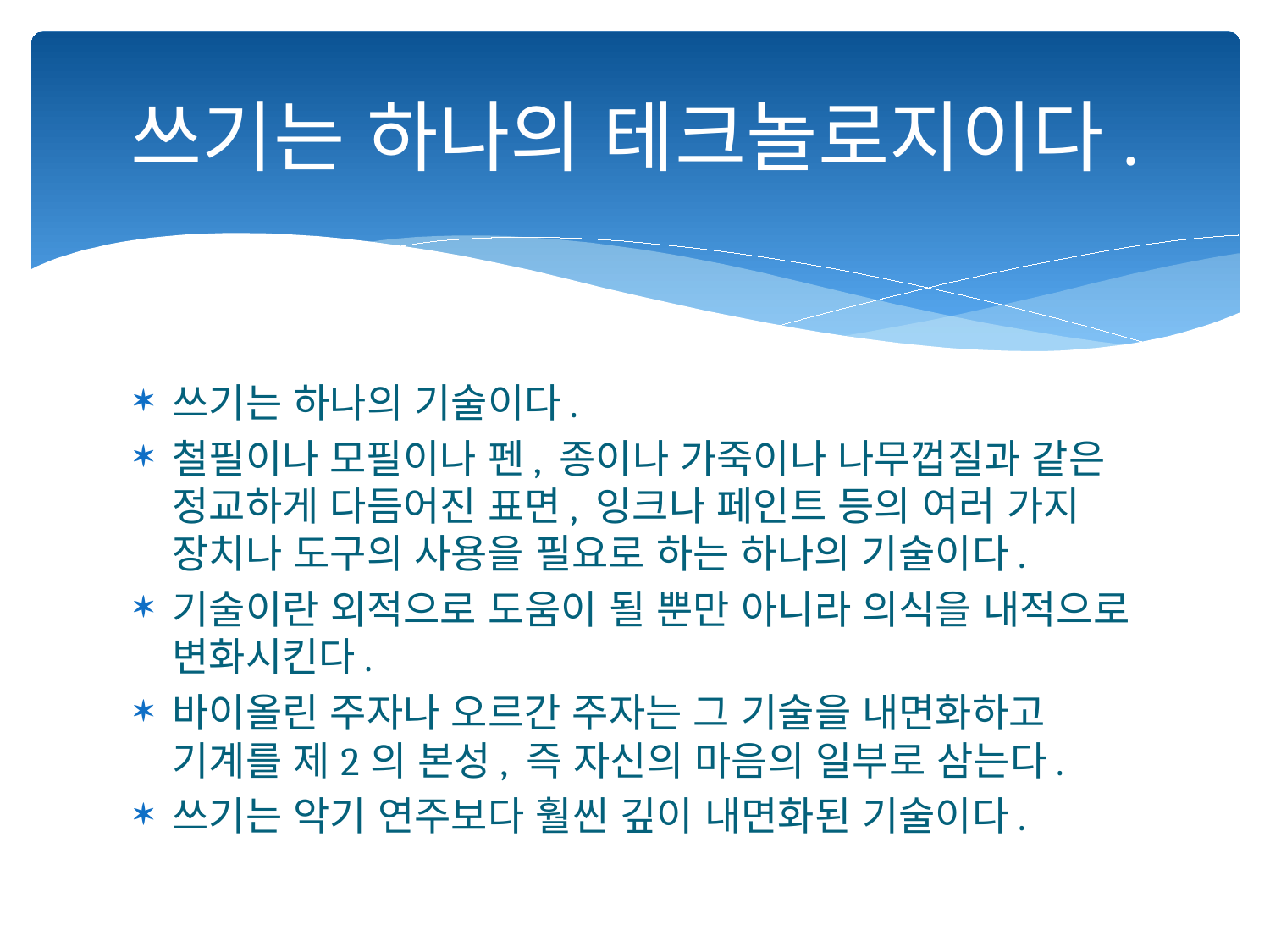

# 쓰기는 하나의 테크놀로지이다.
쓰기는 하나의 기술이다.
철필이나 모필이나 펜, 종이나 가죽이나 나무껍질과 같은 정교하게 다듬어진 표면, 잉크나 페인트 등의 여러 가지 장치나 도구의 사용을 필요로 하는 하나의 기술이다.
기술이란 외적으로 도움이 될 뿐만 아니라 의식을 내적으로 변화시킨다.
바이올린 주자나 오르간 주자는 그 기술을 내면화하고 기계를 제2의 본성, 즉 자신의 마음의 일부로 삼는다.
쓰기는 악기 연주보다 훨씬 깊이 내면화된 기술이다.